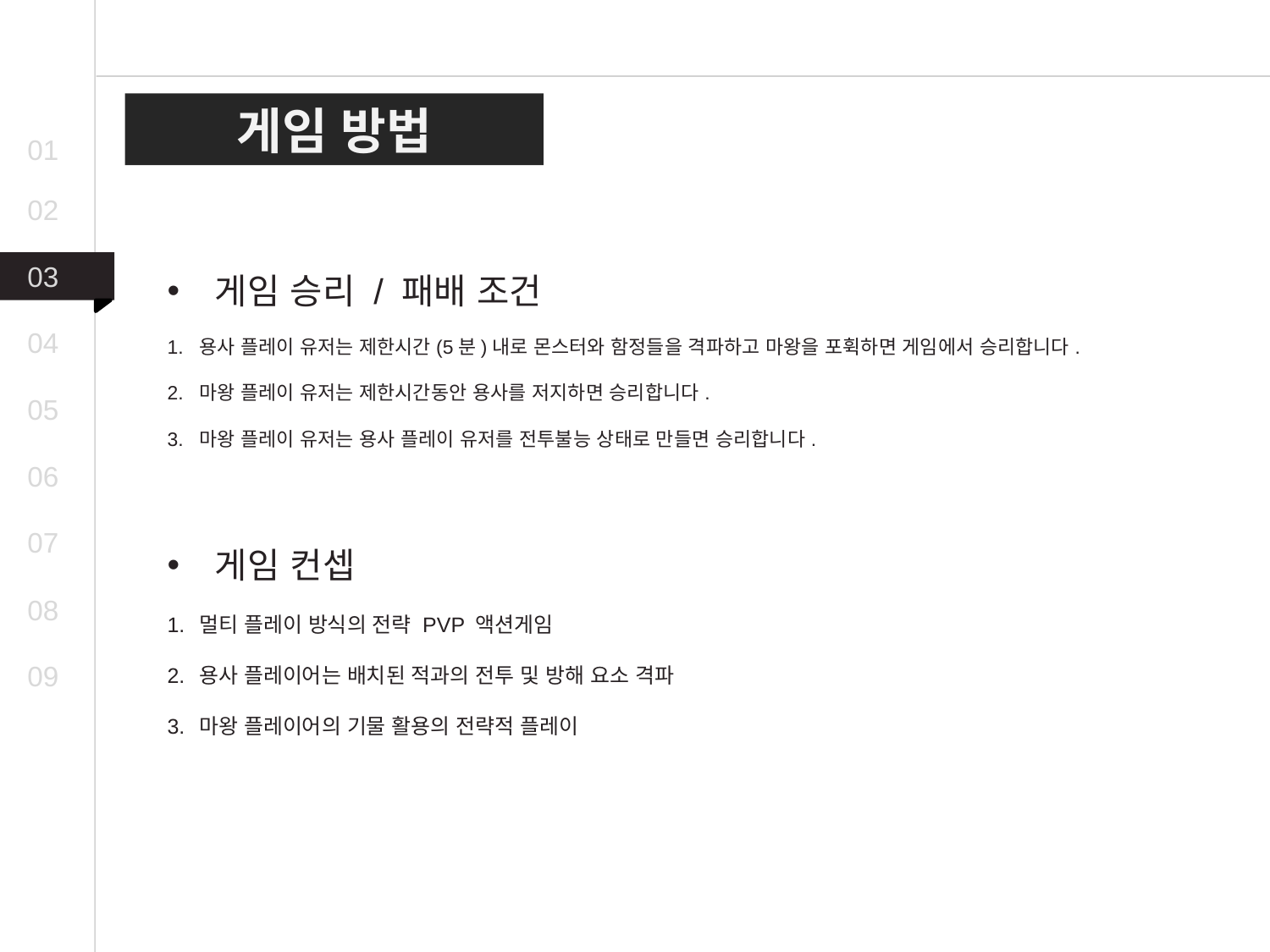

게임 방법
01
02
게임 승리 / 패배 조건
용사 플레이 유저는 제한시간(5분)내로 몬스터와 함정들을 격파하고 마왕을 포휙하면 게임에서 승리합니다.
마왕 플레이 유저는 제한시간동안 용사를 저지하면 승리합니다.
마왕 플레이 유저는 용사 플레이 유저를 전투불능 상태로 만들면 승리합니다.

게임 컨셉
멀티 플레이 방식의 전략 PVP 액션게임
용사 플레이어는 배치된 적과의 전투 및 방해 요소 격파
마왕 플레이어의 기물 활용의 전략적 플레이

03
04
05
06
07
08
09